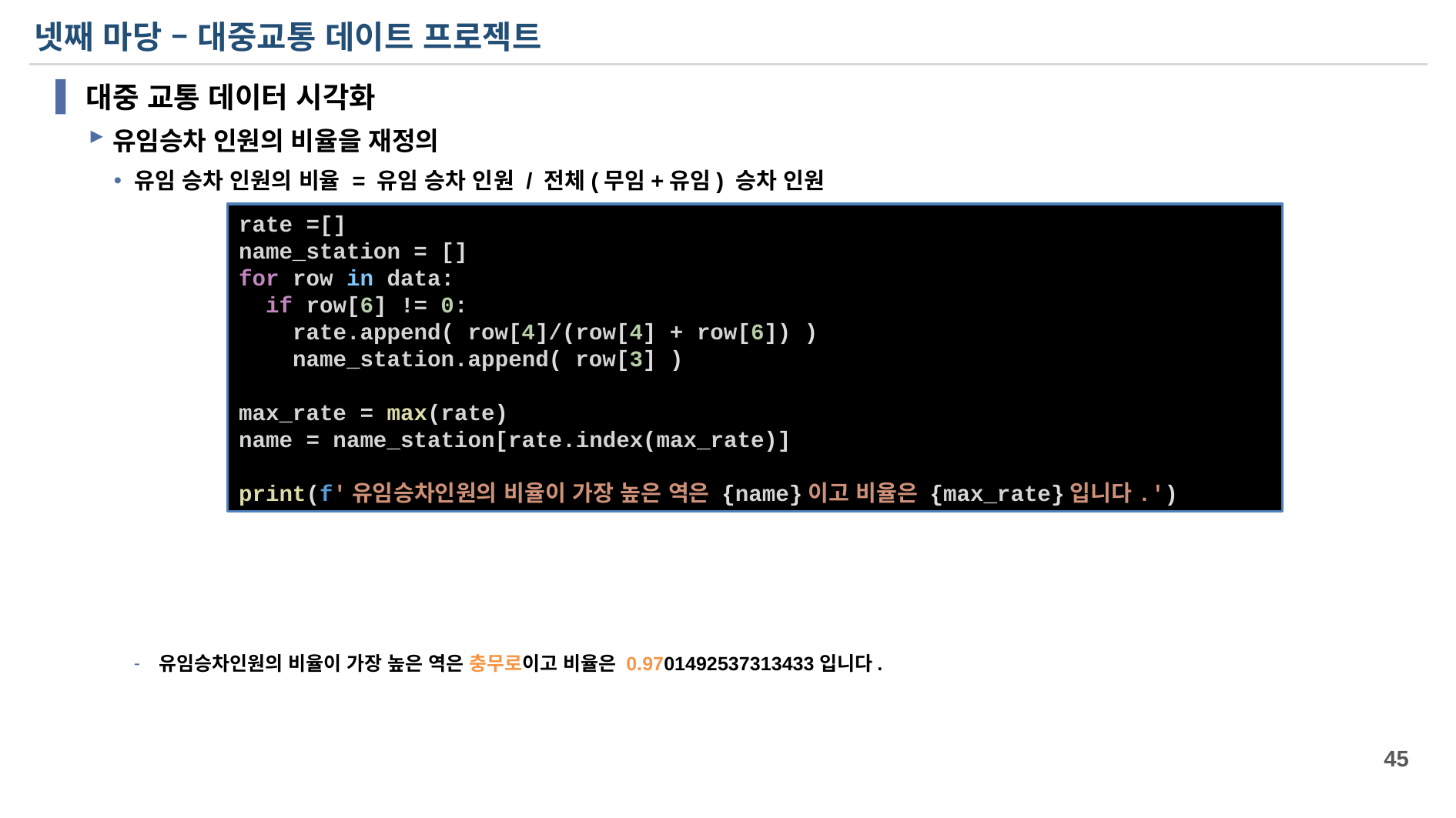

# 넷째 마당 – 대중교통 데이트 프로젝트
대중 교통 데이터 시각화
유임승차 인원의 비율을 재정의
유임 승차 인원의 비율 = 유임 승차 인원 / 전체(무임+유임) 승차 인원

유임승차인원의 비율이 가장 높은 역은 충무로이고 비율은 0.9701492537313433입니다.

rate =[]
name_station = []
for row in data:
  if row[6] != 0:
    rate.append( row[4]/(row[4] + row[6]) )
    name_station.append( row[3] )
max_rate = max(rate)
name = name_station[rate.index(max_rate)]
print(f'유임승차인원의 비율이 가장 높은 역은 {name}이고 비율은 {max_rate}입니다.')
45